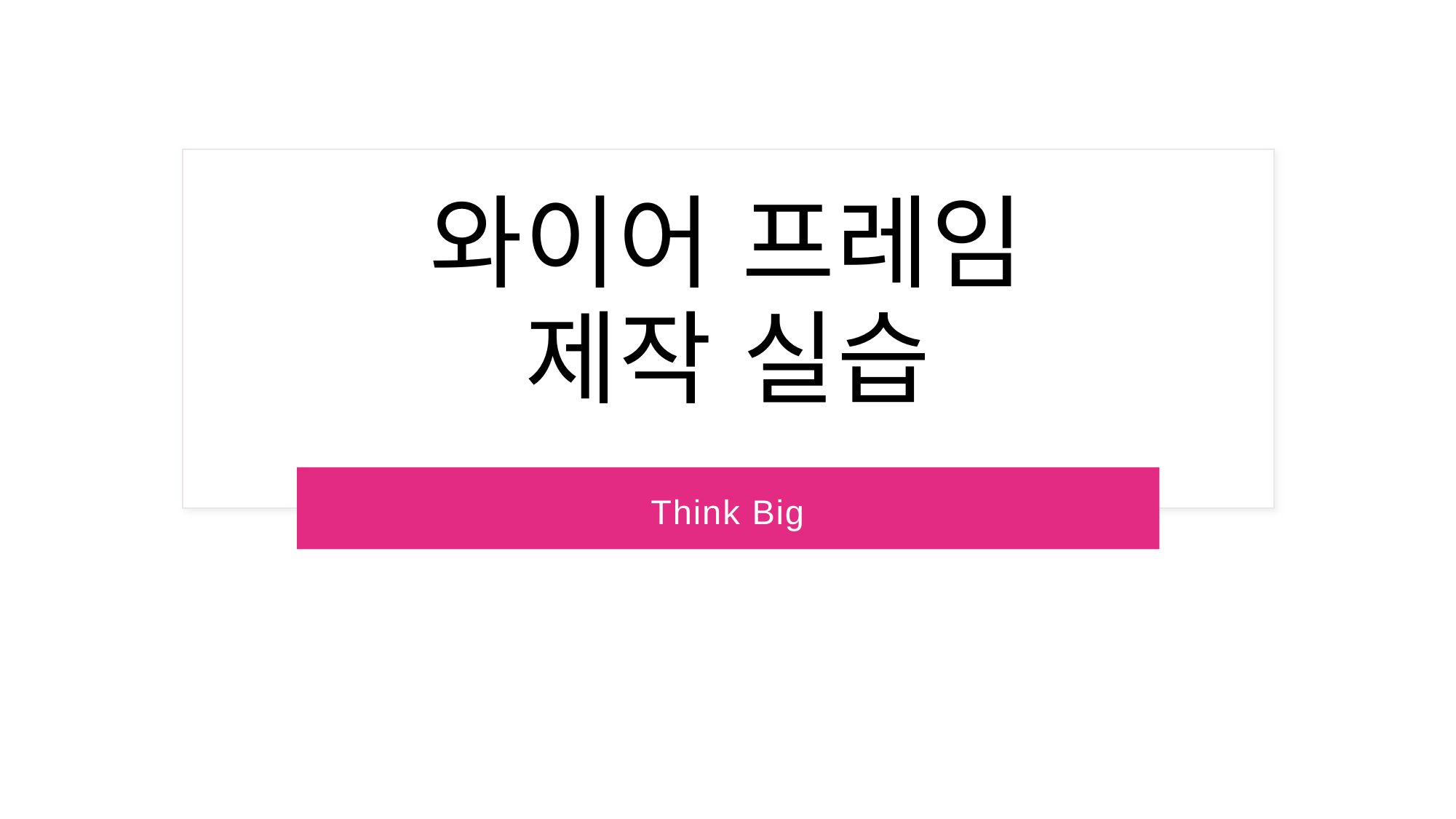

# 와이어 프레임 제작 실습

Think Big